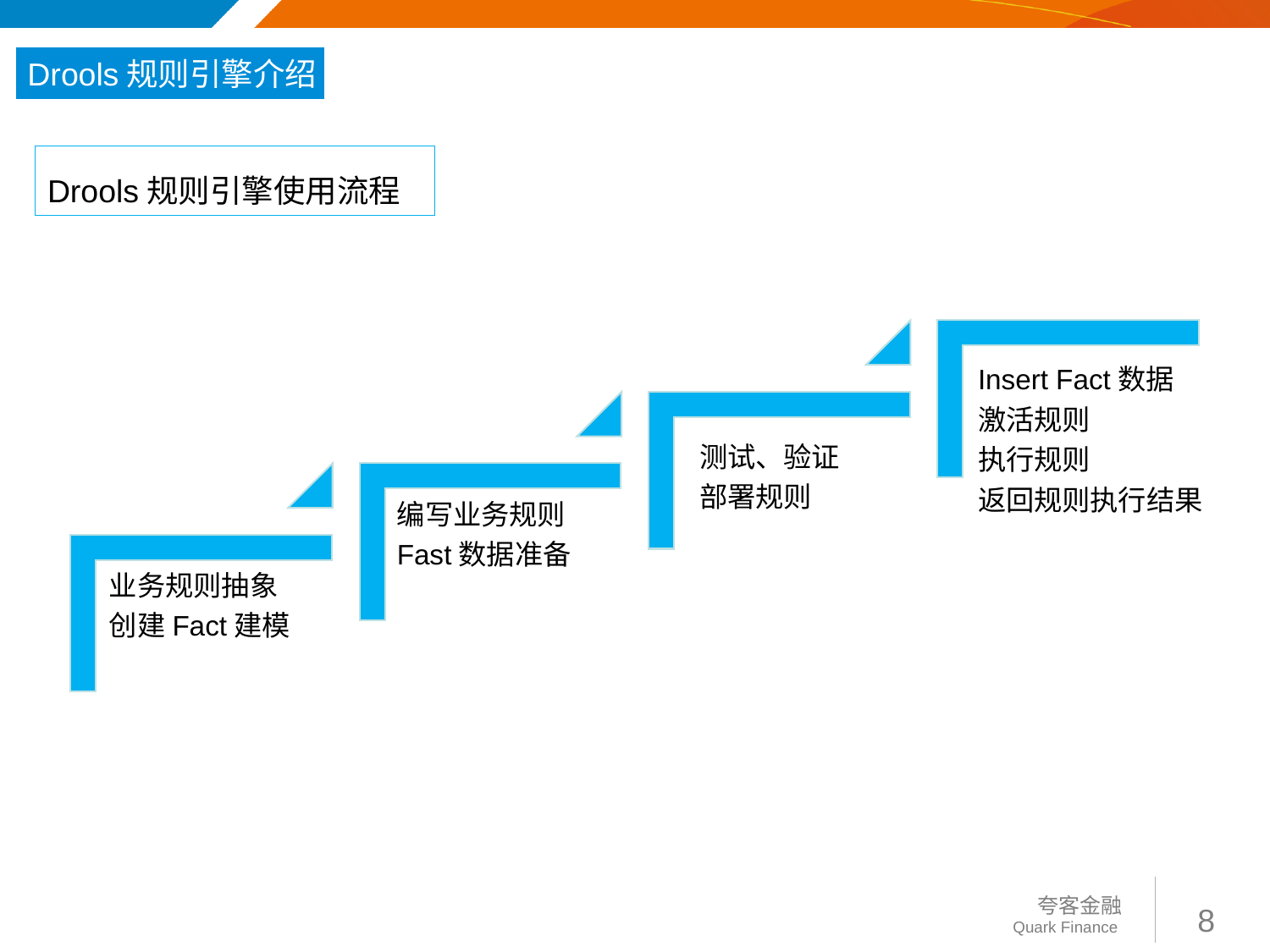

Drools规则引擎介绍
Drools规则引擎使用流程

Insert Fact数据
激活规则
执行规则
返回规则执行结果

测试、验证
部署规则

编写业务规则
Fast数据准备

业务规则抽象
创建Fact建模